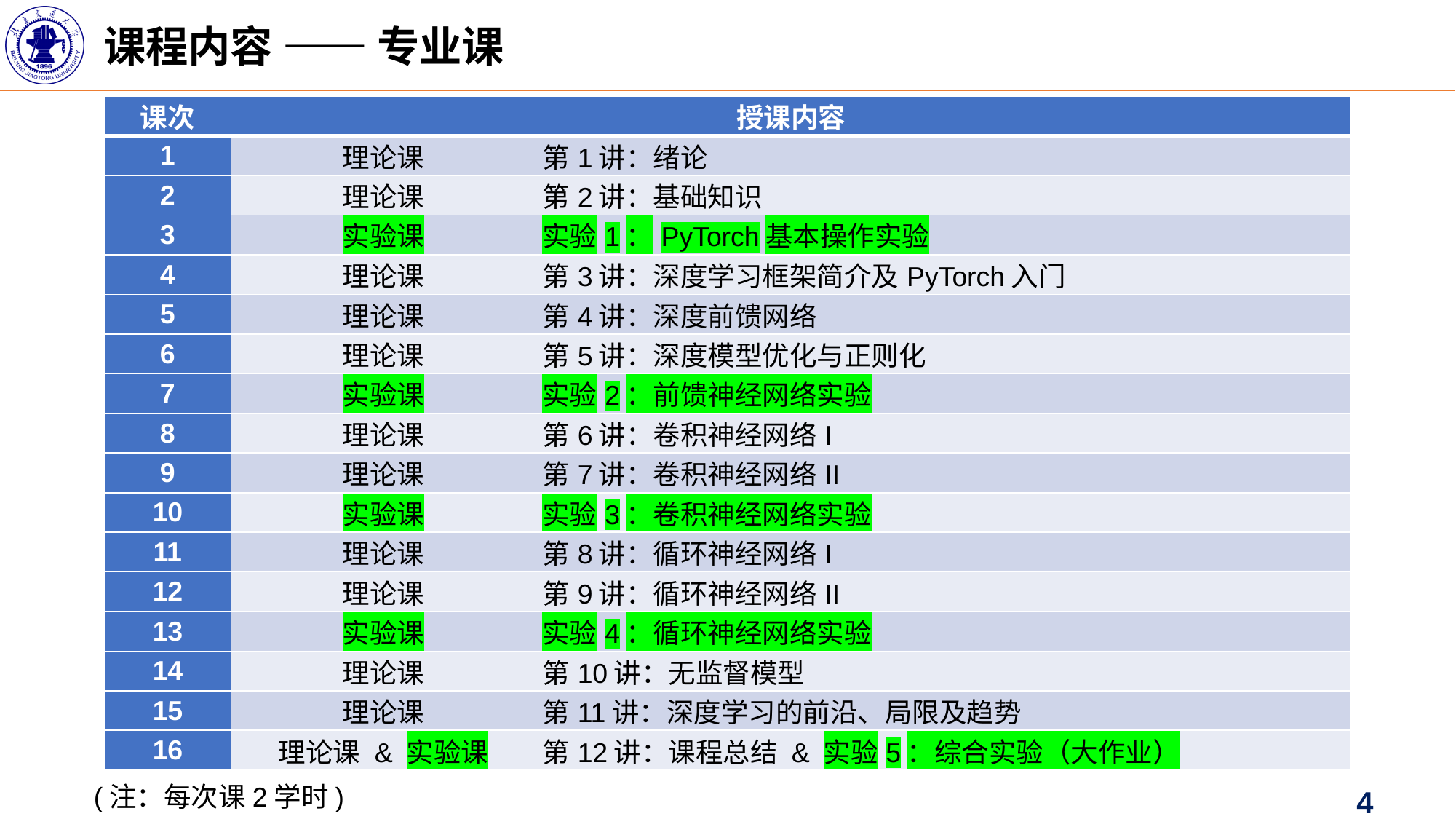

课程内容 —— 专业课
| 课次 | 授课内容 |  |
| --- | --- | --- |
| 1 | 理论课 | 第1讲：绪论 |
| 2 | 理论课 | 第2讲：基础知识 |
| 3 | 实验课 | 实验1：PyTorch基本操作实验 |
| 4 | 理论课 | 第3讲：深度学习框架简介及PyTorch入门 |
| 5 | 理论课 | 第4讲：深度前馈网络 |
| 6 | 理论课 | 第5讲：深度模型优化与正则化 |
| 7 | 实验课 | 实验2：前馈神经网络实验 |
| 8 | 理论课 | 第6讲：卷积神经网络I |
| 9 | 理论课 | 第7讲：卷积神经网络II |
| 10 | 实验课 | 实验3：卷积神经网络实验 |
| 11 | 理论课 | 第8讲：循环神经网络I |
| 12 | 理论课 | 第9讲：循环神经网络II |
| 13 | 实验课 | 实验4：循环神经网络实验 |
| 14 | 理论课 | 第10讲：无监督模型 |
| 15 | 理论课 | 第11讲：深度学习的前沿、局限及趋势 |
| 16 | 理论课 & 实验课 | 第12讲：课程总结 & 实验5：综合实验（大作业） |
(注：每次课2学时)